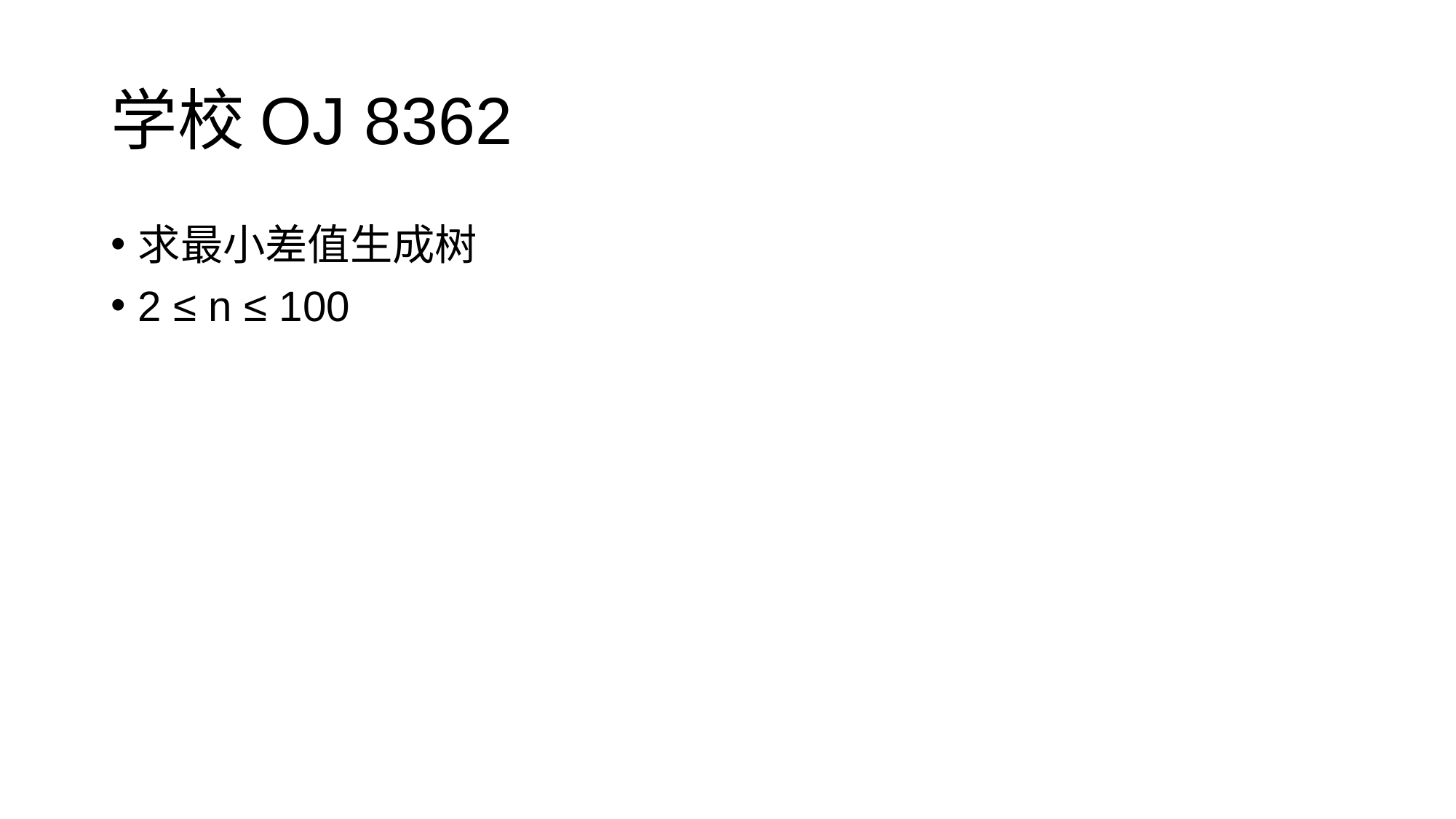

# 学校OJ 8362
求最小差值生成树
2 ≤ n ≤ 100